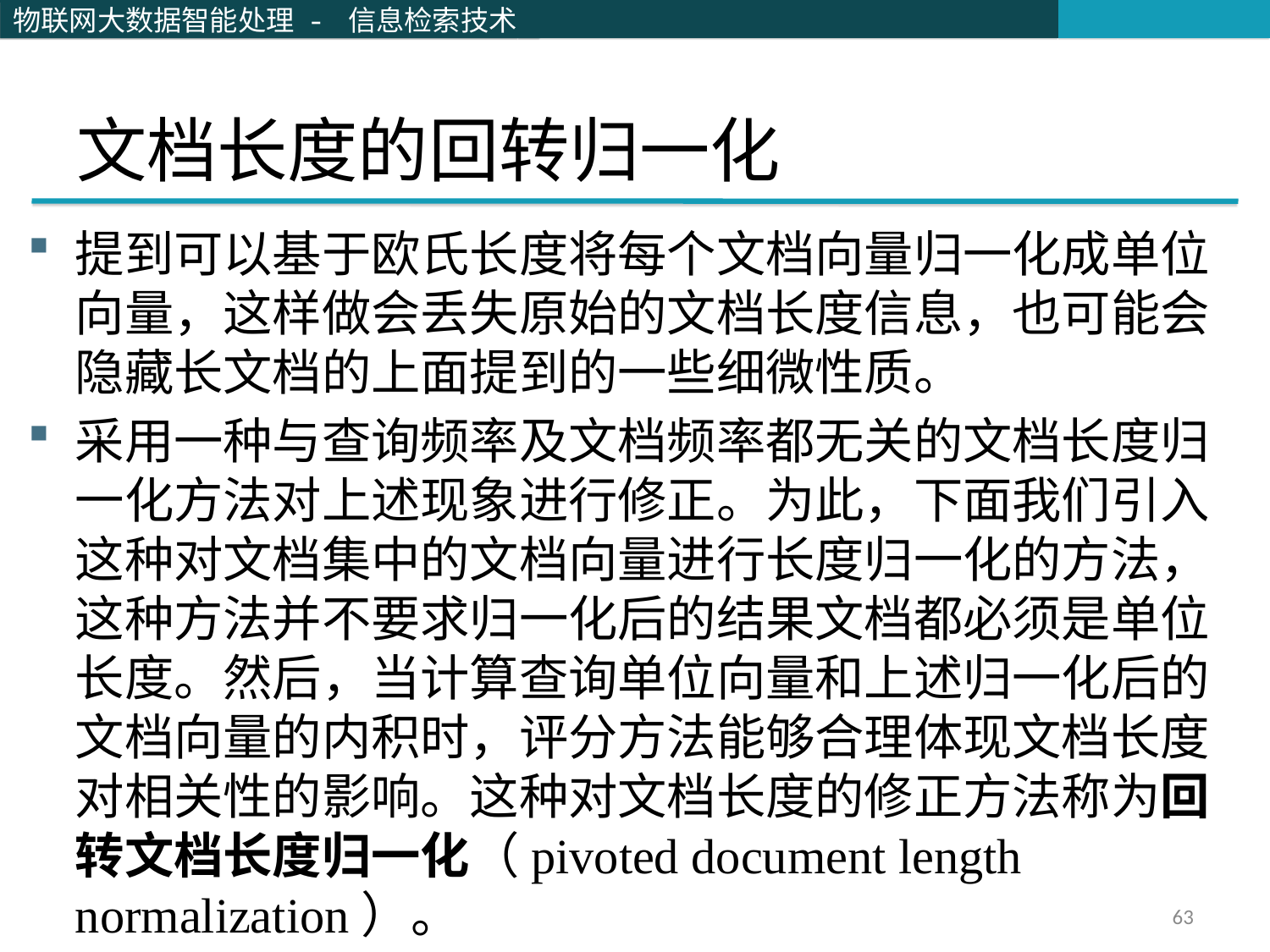

# 文档长度的回转归一化
提到可以基于欧氏长度将每个文档向量归一化成单位向量，这样做会丢失原始的文档长度信息，也可能会隐藏长文档的上面提到的一些细微性质。
采用一种与查询频率及文档频率都无关的文档长度归一化方法对上述现象进行修正。为此，下面我们引入这种对文档集中的文档向量进行长度归一化的方法，这种方法并不要求归一化后的结果文档都必须是单位长度。然后，当计算查询单位向量和上述归一化后的文档向量的内积时，评分方法能够合理体现文档长度对相关性的影响。这种对文档长度的修正方法称为回转文档长度归一化（pivoted document length normalization）。
63